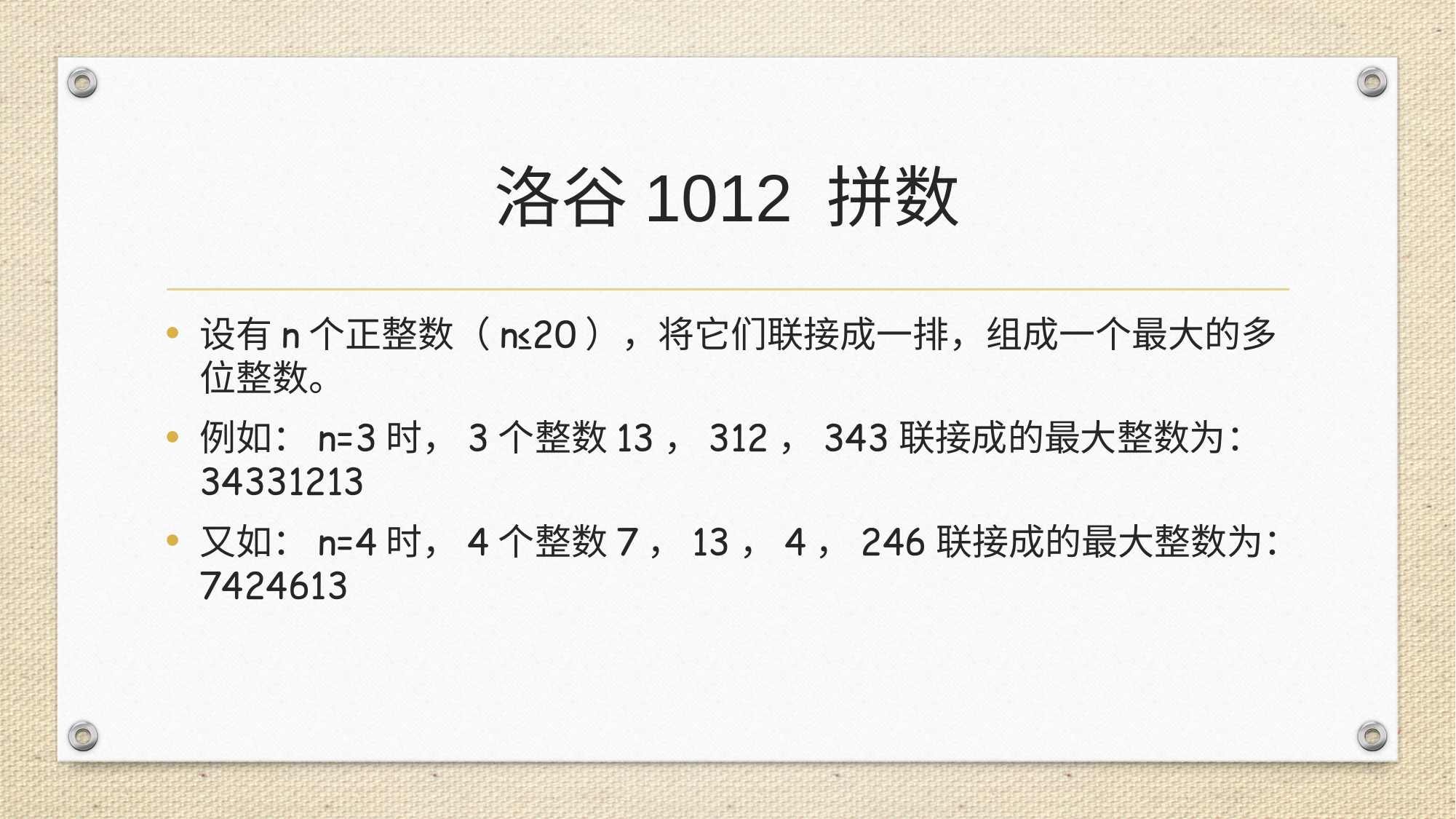

# 洛谷1012 拼数
设有n个正整数（n≤20），将它们联接成一排，组成一个最大的多位整数。
例如：n=3时，3个整数13，312，343联接成的最大整数为：34331213
又如：n=4时，4个整数7，13，4，246联接成的最大整数为：7424613